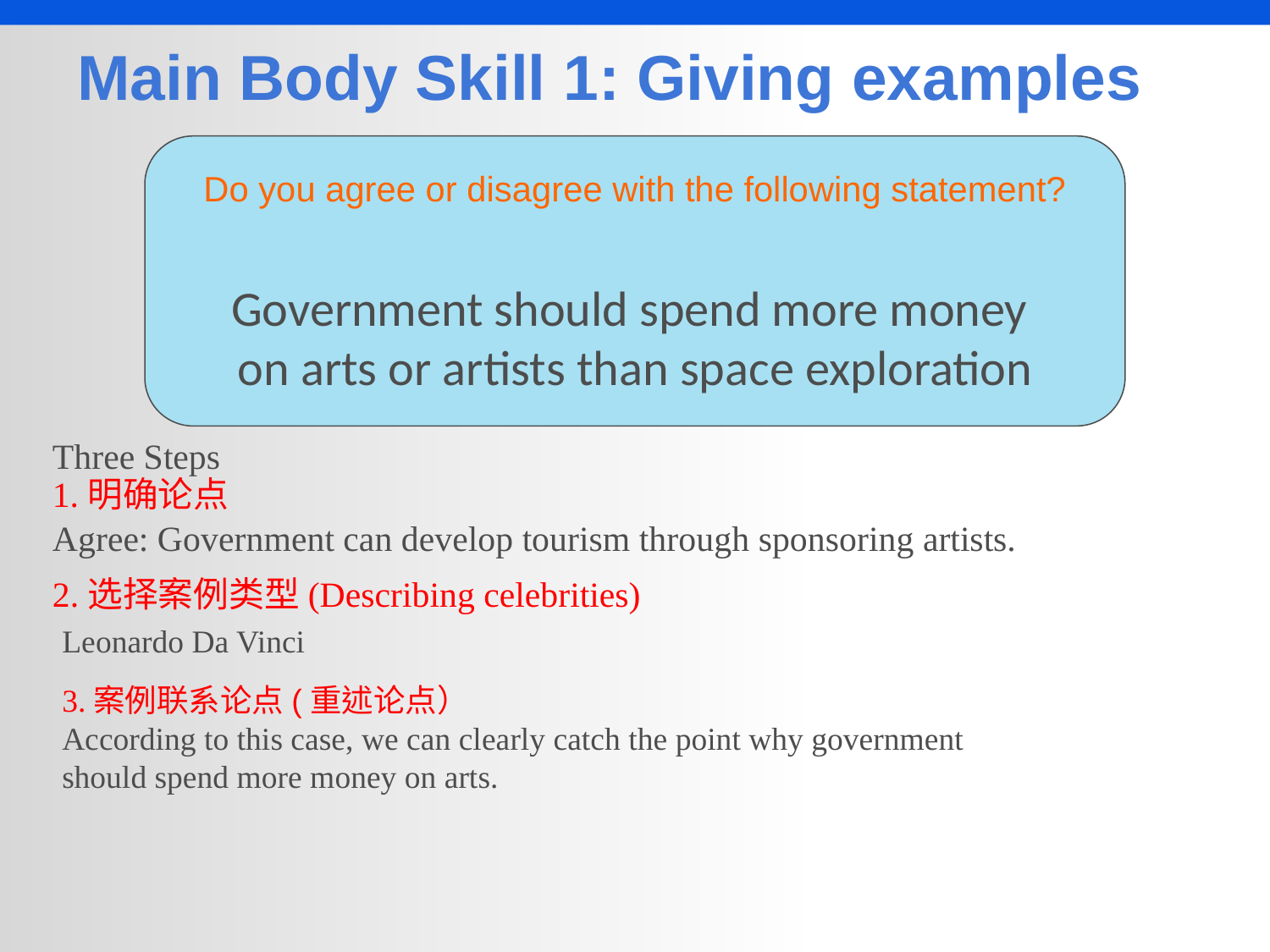

# Main Body Skill 1: Giving examples
Do you agree or disagree with the following statement?

Government should spend more money
on arts or artists than space exploration
Three Steps
1.明确论点
Agree: Government can develop tourism through sponsoring artists.
2.选择案例类型(Describing celebrities)
Leonardo Da Vinci
3.案例联系论点(重述论点）
According to this case, we can clearly catch the point why government should spend more money on arts.